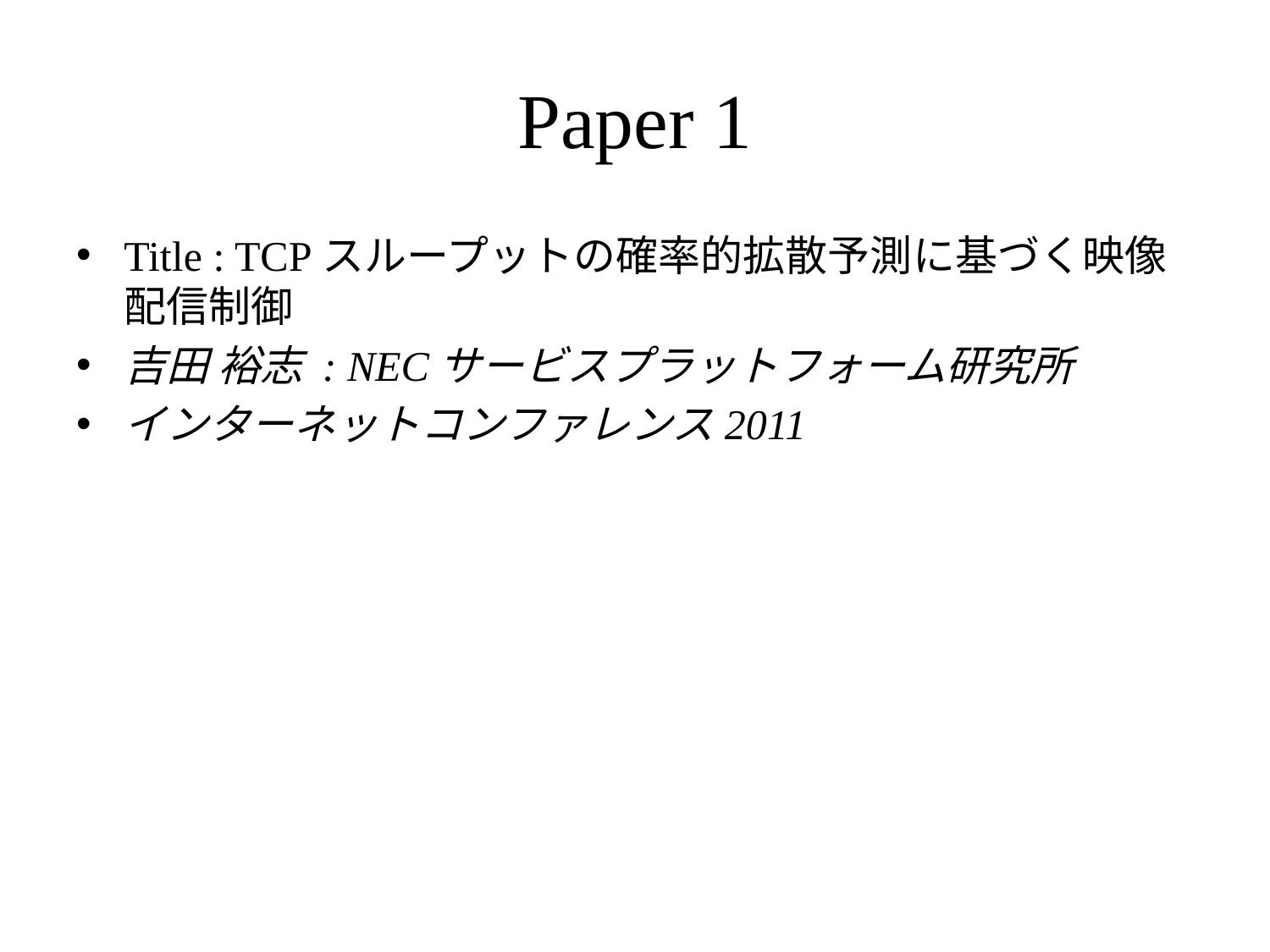

# Paper 1
Title : TCPスループットの確率的拡散予測に基づく映像配信制御
吉田 裕志 : NECサービスプラットフォーム研究所
インターネットコンファレンス2011